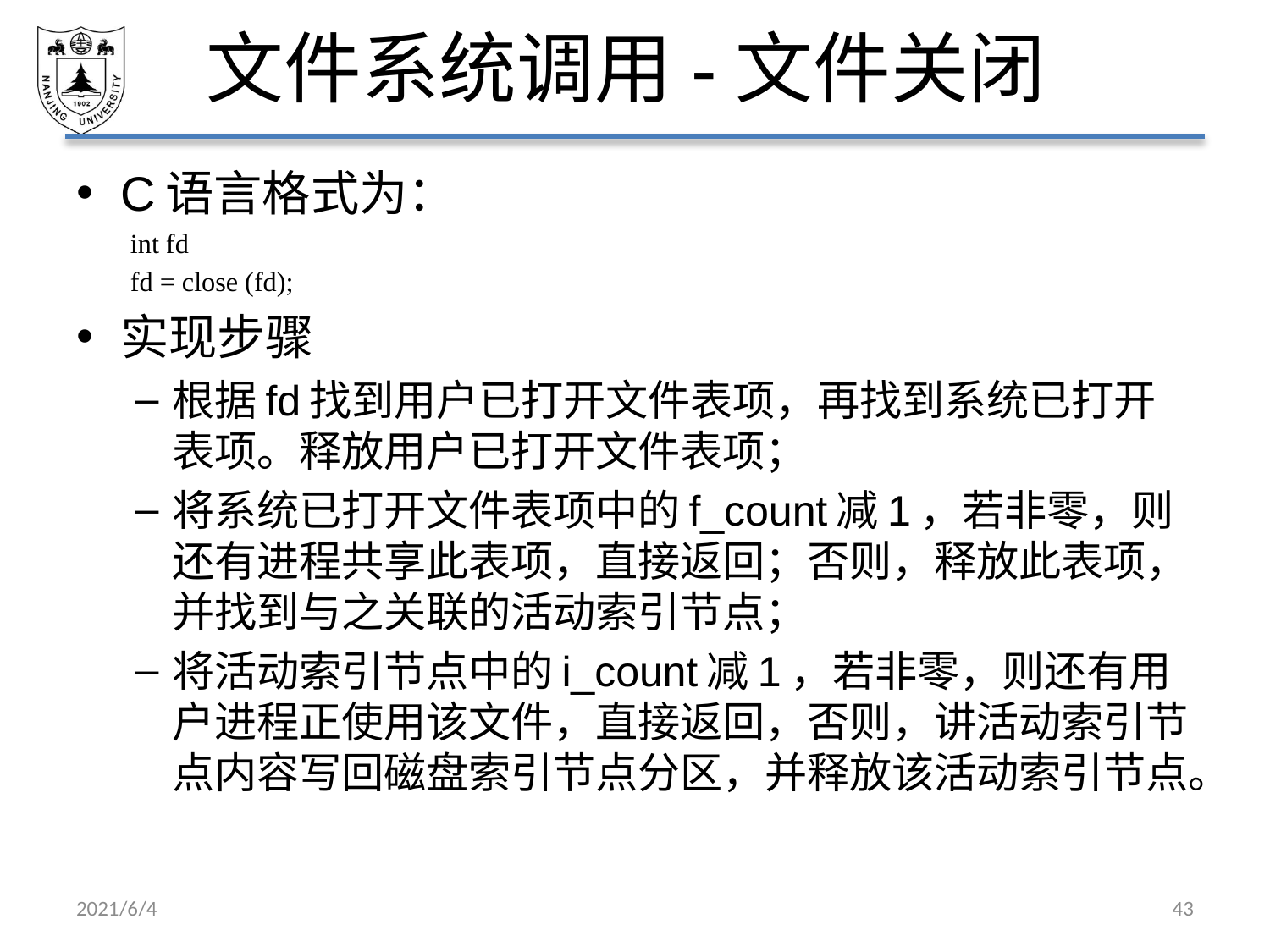

# 文件系统调用-文件关闭
C语言格式为：
        int fd
        fd = close (fd);
实现步骤
根据fd找到用户已打开文件表项，再找到系统已打开表项。释放用户已打开文件表项；
将系统已打开文件表项中的f_count减1，若非零，则还有进程共享此表项，直接返回；否则，释放此表项，并找到与之关联的活动索引节点；
将活动索引节点中的i_count减1，若非零，则还有用户进程正使用该文件，直接返回，否则，讲活动索引节点内容写回磁盘索引节点分区，并释放该活动索引节点。

2021/6/4
43